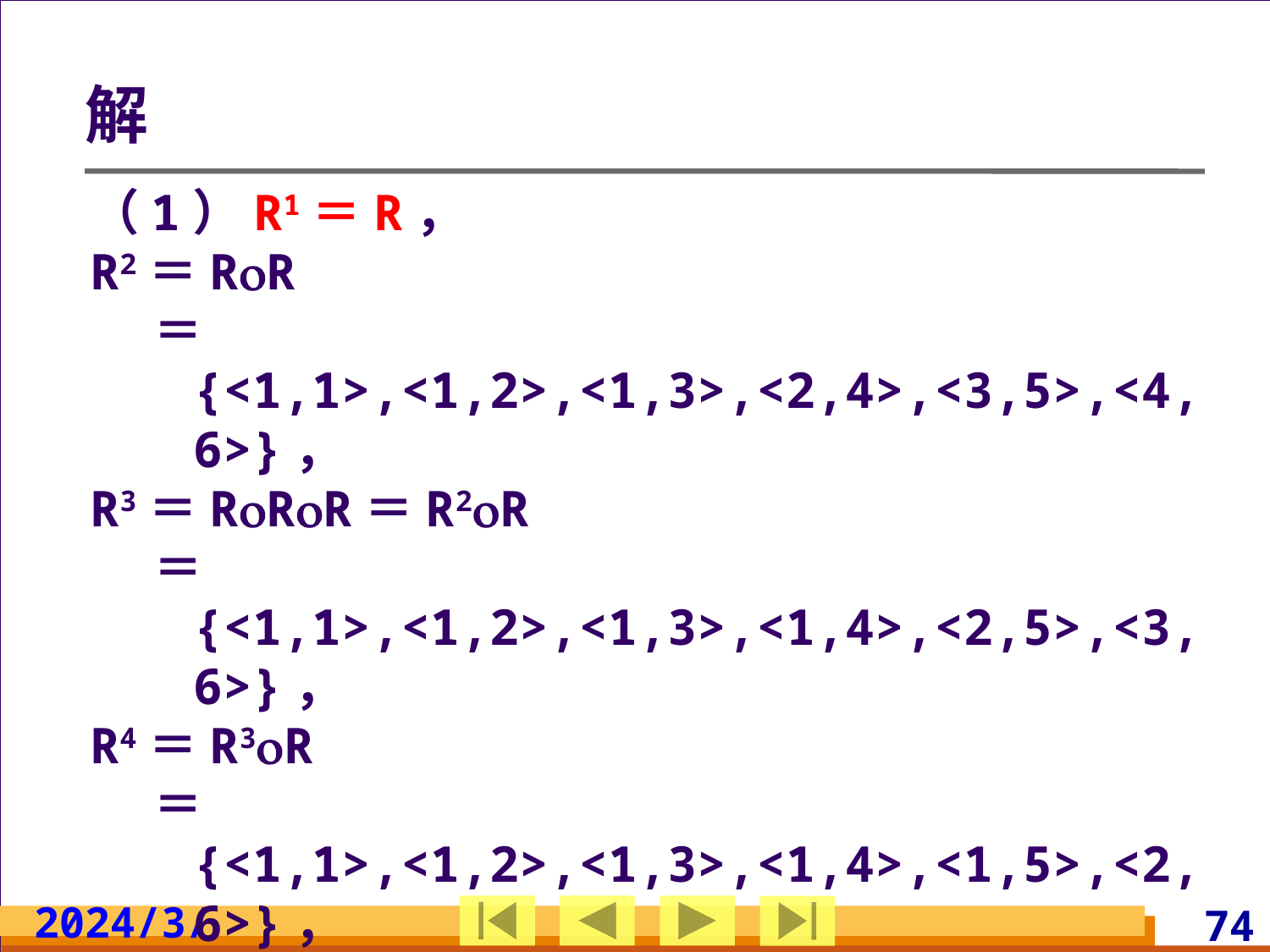

# 解
（1）R1＝R，
R2＝RοR
＝{<1,1>,<1,2>,<1,3>,<2,4>,<3,5>,<4,6>}，
R3＝RοRοR＝R2οR
＝{<1,1>,<1,2>,<1,3>,<1,4>,<2,5>,<3,6>}，
R4＝R3οR
＝{<1,1>,<1,2>,<1,3>,<1,4>,<1,5>,<2,6>}，
R5＝R4οR
＝{<1,1>,<1,2>,<1,3>,<1,4>,<1,5>,<1,6>}，
R6＝R5οR
={<1,1>,<1,2>,<1,3>,<1,4>,<1,5>,<1,6>}=R5，
R7＝R6οR＝R5， …， Rn＝R5　(n＞5)。
2024/3/10